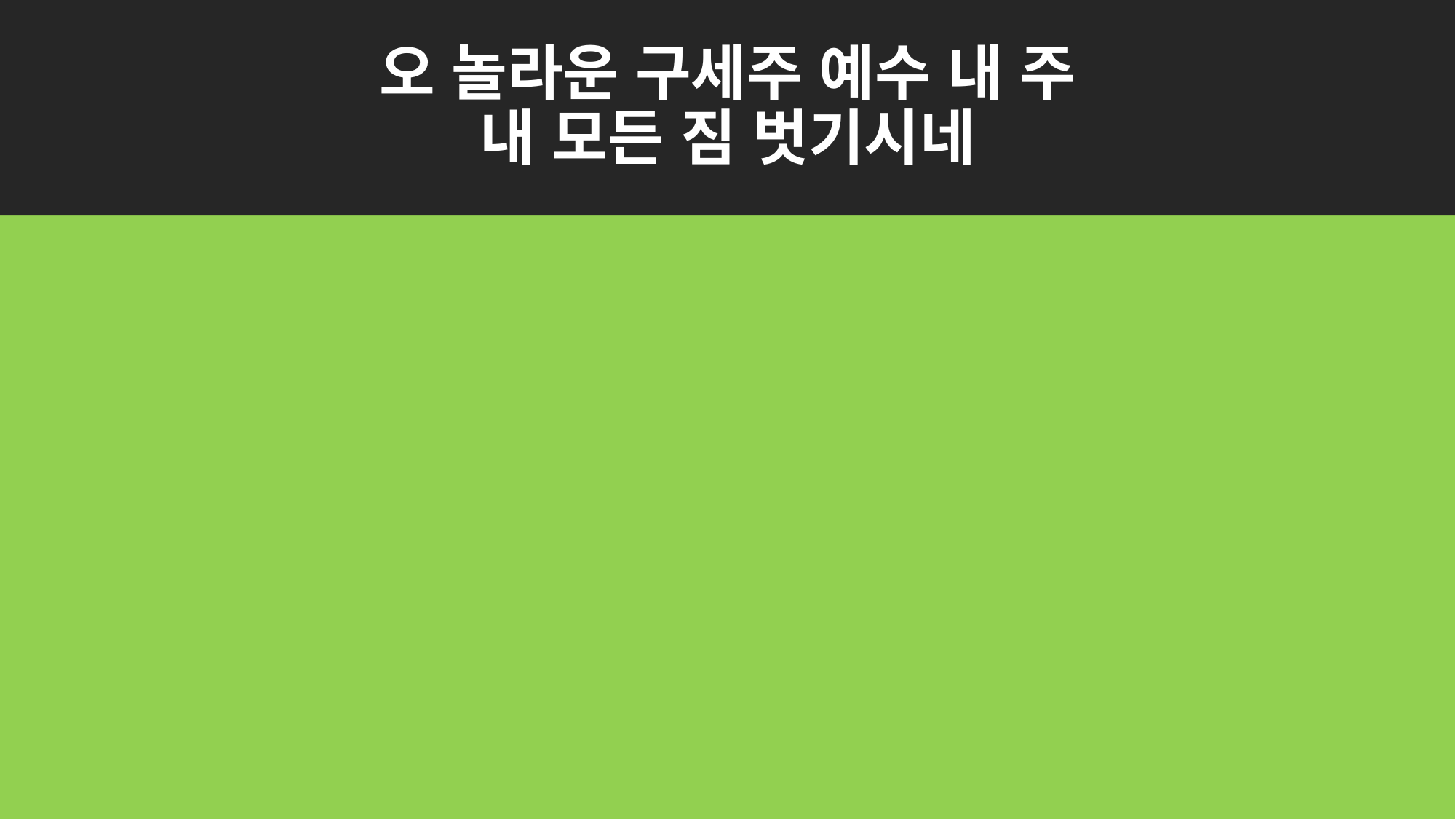

# 오 놀라운 구세주 예수 내 주 내 모든 짐 벗기시네